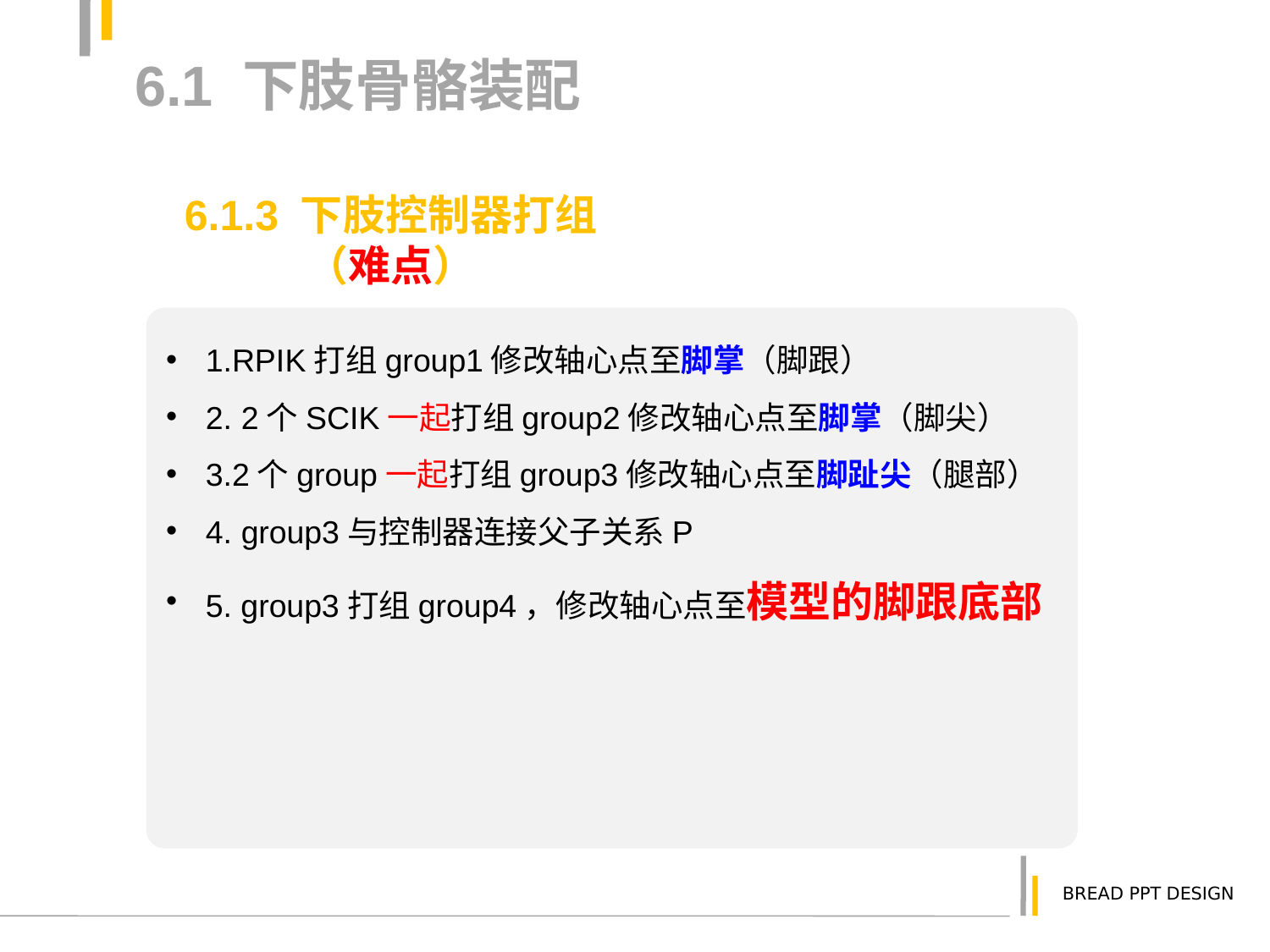

6.1 下肢骨骼装配
6.1.3 下肢控制器打组（难点）
1.RPIK打组group1修改轴心点至脚掌（脚跟）
2. 2个SCIK一起打组group2修改轴心点至脚掌（脚尖）
3.2个group一起打组group3修改轴心点至脚趾尖（腿部）
4. group3与控制器连接父子关系P
5. group3打组group4，修改轴心点至模型的脚跟底部